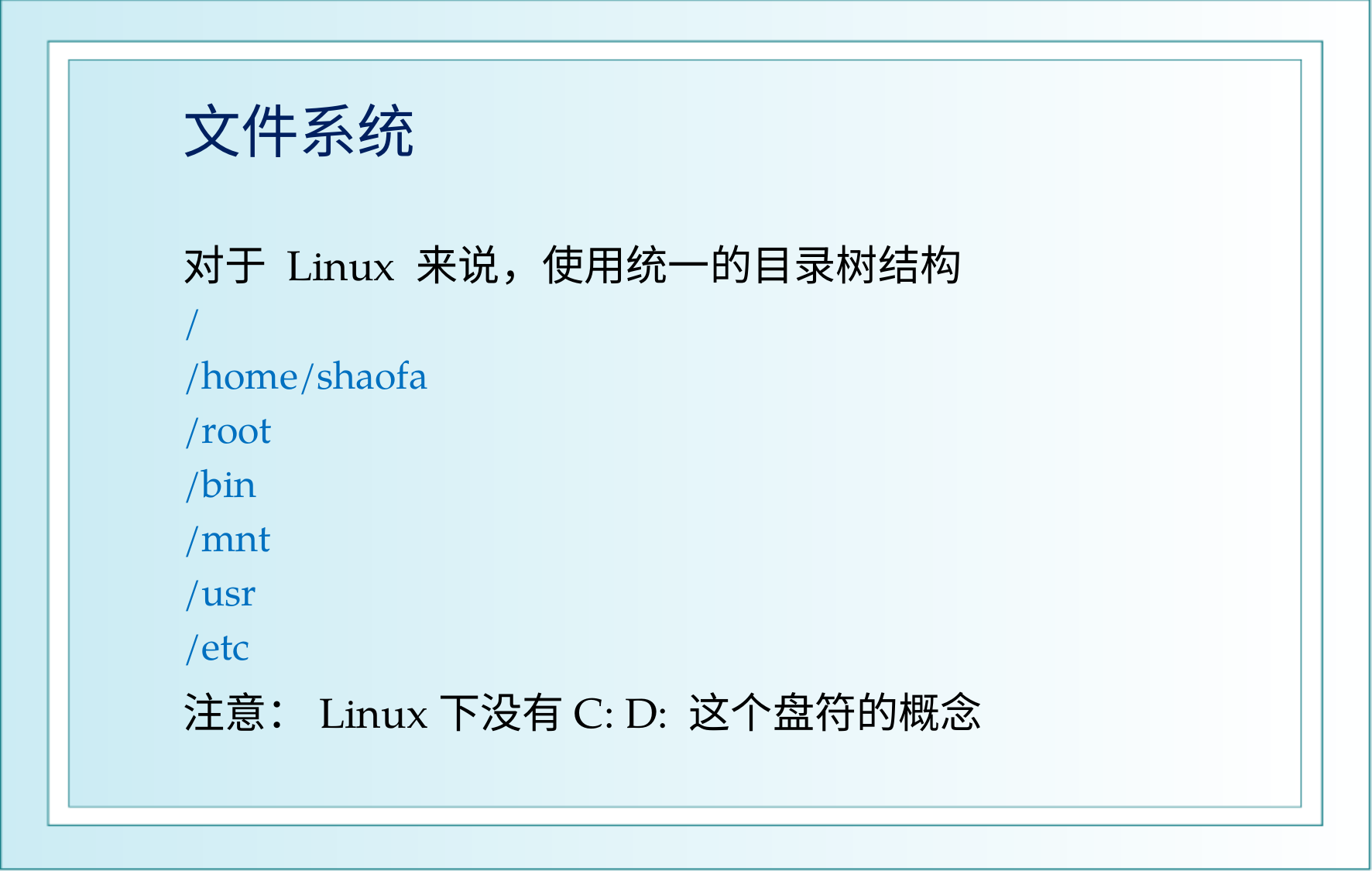

# 文件系统
对于 Linux 来说，使用统一的目录树结构
/
/home/shaofa
/root
/bin
/mnt
/usr
/etc
注意：Linux下没有C: D: 这个盘符的概念